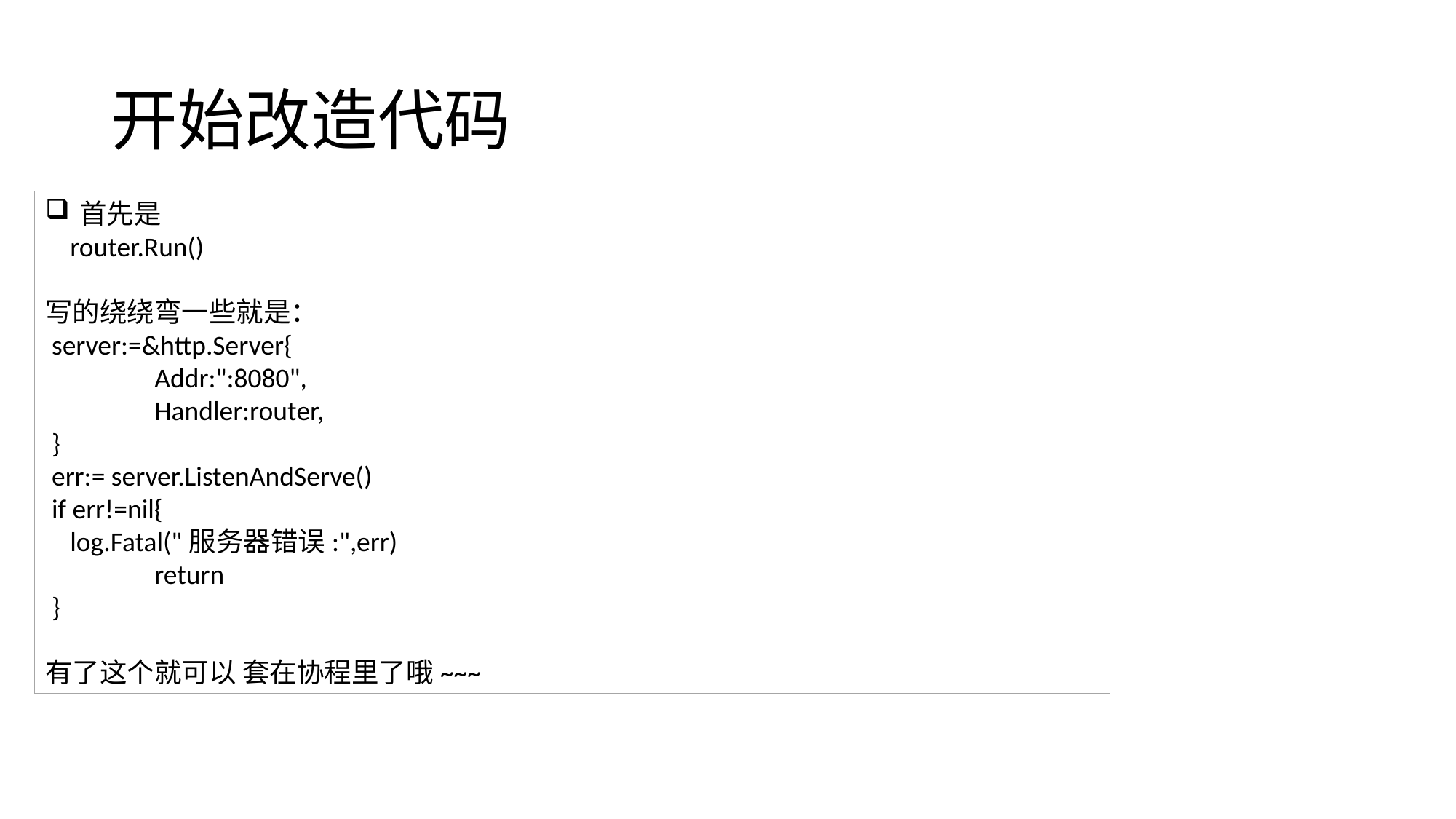

# 开始改造代码
首先是
    router.Run()

写的绕绕弯一些就是：
 server:=&http.Server{
 	Addr:":8080",
 	Handler:router,
 }
 err:= server.ListenAndServe()
 if err!=nil{
    log.Fatal("服务器错误:",err)
 	return
 }

有了这个就可以 套在协程里了哦~~~